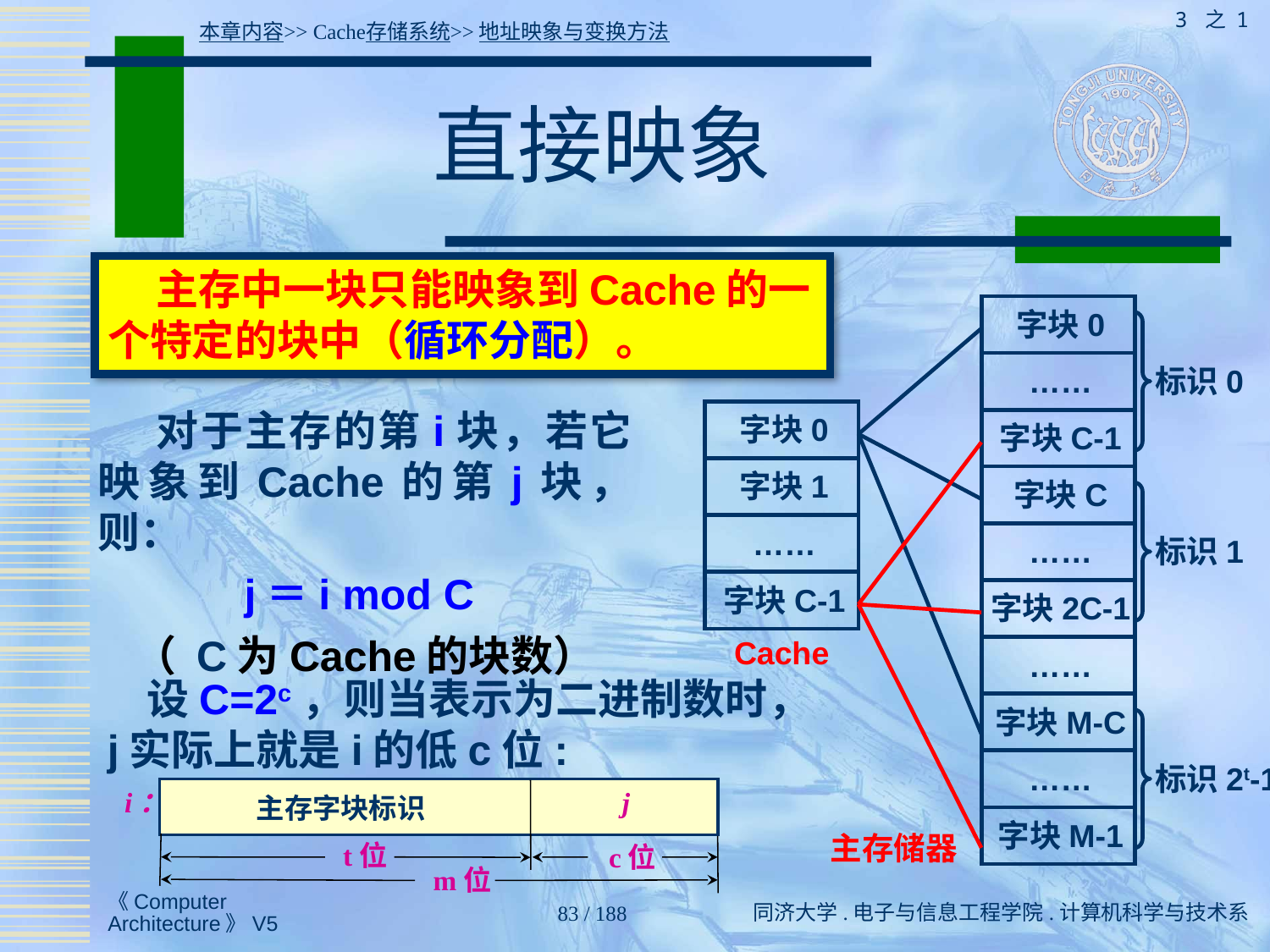

3 之 1
本章内容>> Cache存储系统>>地址映象与变换方法
# 直接映象
    主存中一块只能映象到Cache的一个特定的块中（循环分配）。
字块0

……
标识0
字块0
字块C-1

字块1
字块C

……
……
标识1
字块C-1
字块2C-1

Cache
……
字块M-C

……
标识2t-1
主存储器
字块M-1
    对于主存的第i块，若它映象到Cache的第j块，则：
j＝i mod C
（ C为Cache的块数）
   设C=2c，则当表示为二进制数时，j实际上就是i的低c位:
i：

j

主存字块标识
t位

c位

m位